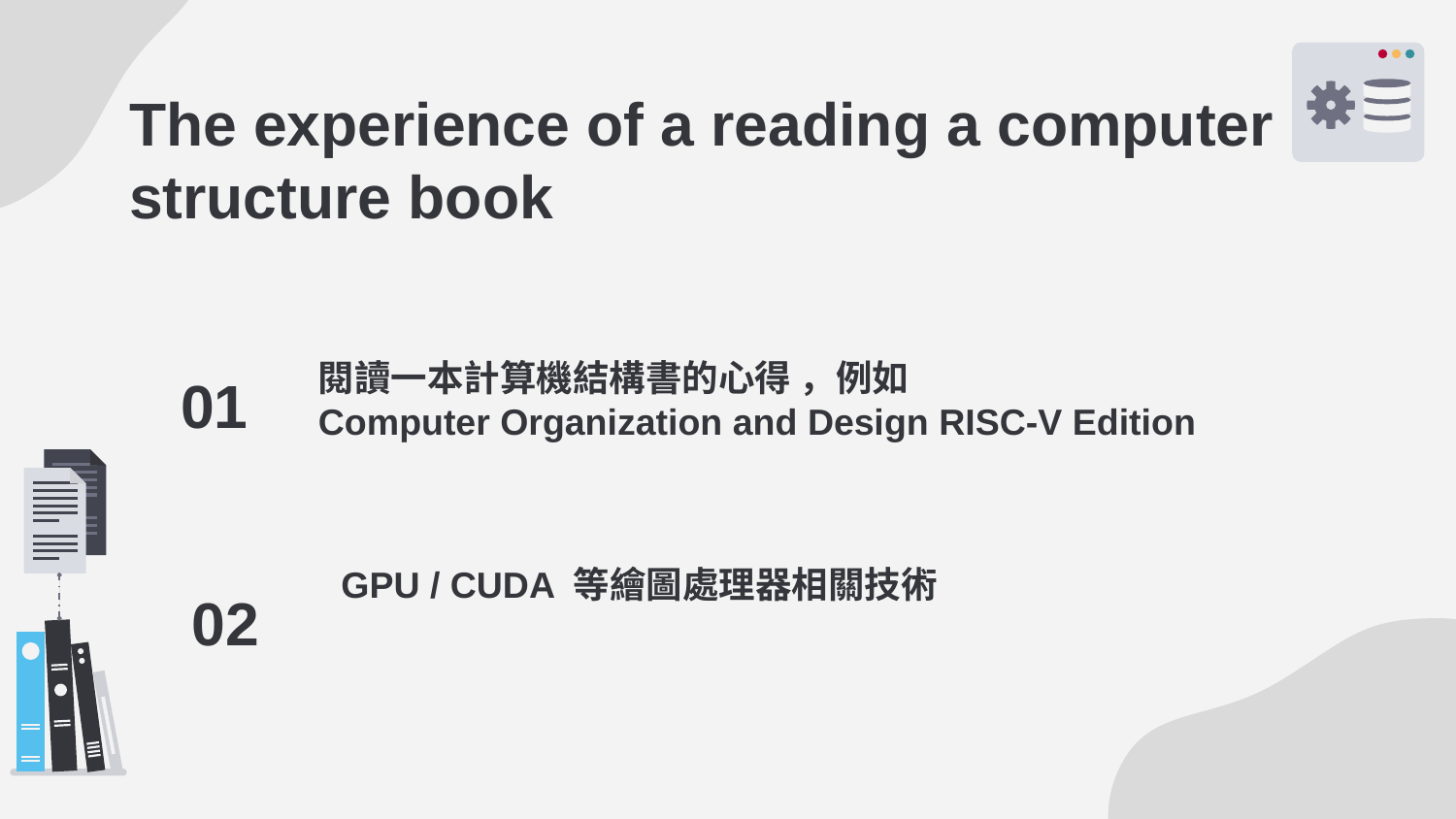

# The experience of a reading a computer structure book
閱讀一本計算機結構書的心得 ，例如
Computer Organization and Design RISC-V Edition
01
GPU / CUDA 等繪圖處理器相關技術
02